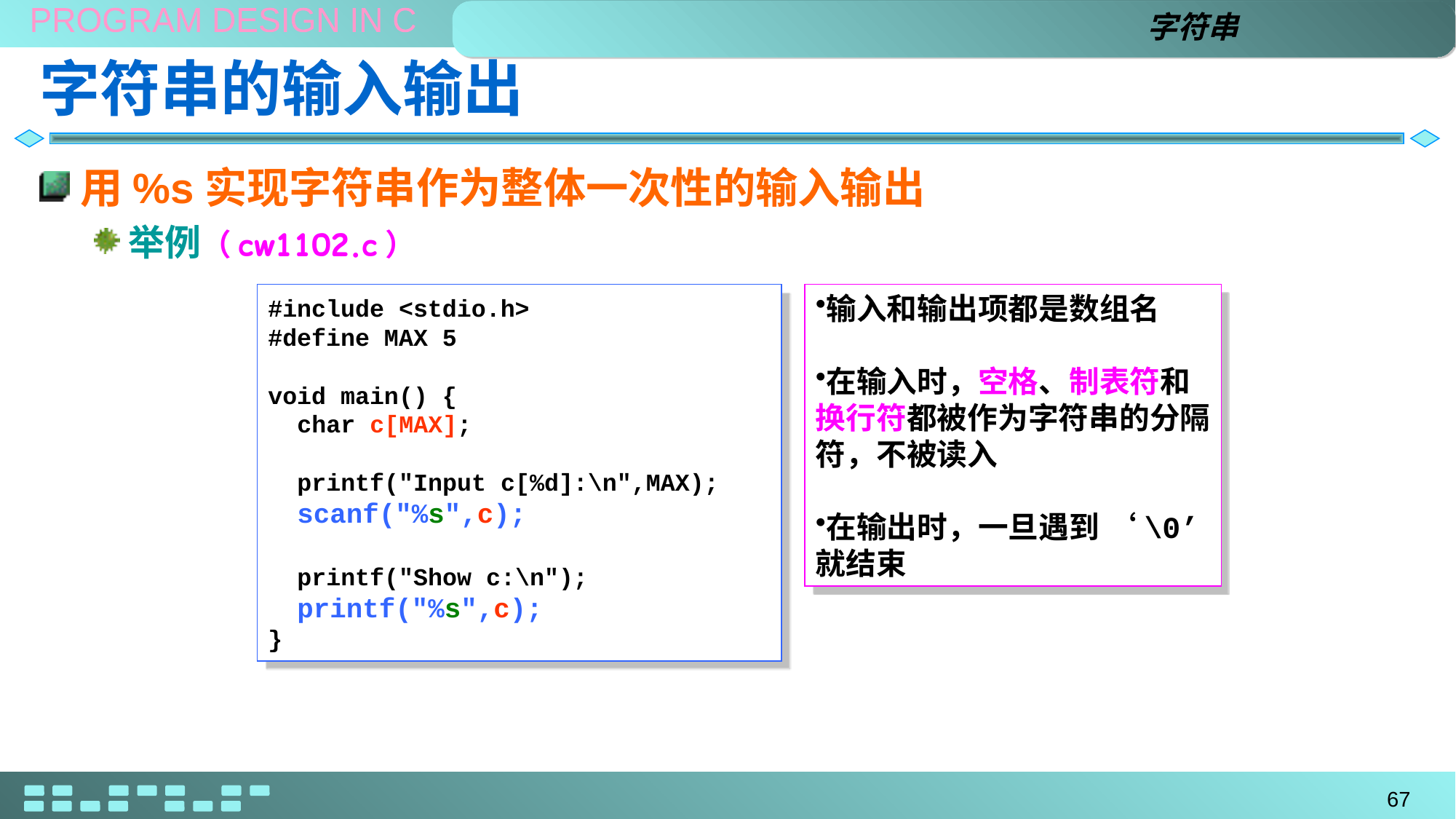

字符串
# 字符串的输入输出
用%s实现字符串作为整体一次性的输入输出
举例（cw1102.c）
输入和输出项都是数组名

在输入时，空格、制表符和换行符都被作为字符串的分隔符，不被读入

在输出时，一旦遇到 ‘\0’ 就结束
#include <stdio.h>
#define MAX 5

void main() {
  char c[MAX];

  printf("Input c[%d]:\n",MAX);
  scanf("%s",c);

  printf("Show c:\n");
  printf("%s",c);
}
67